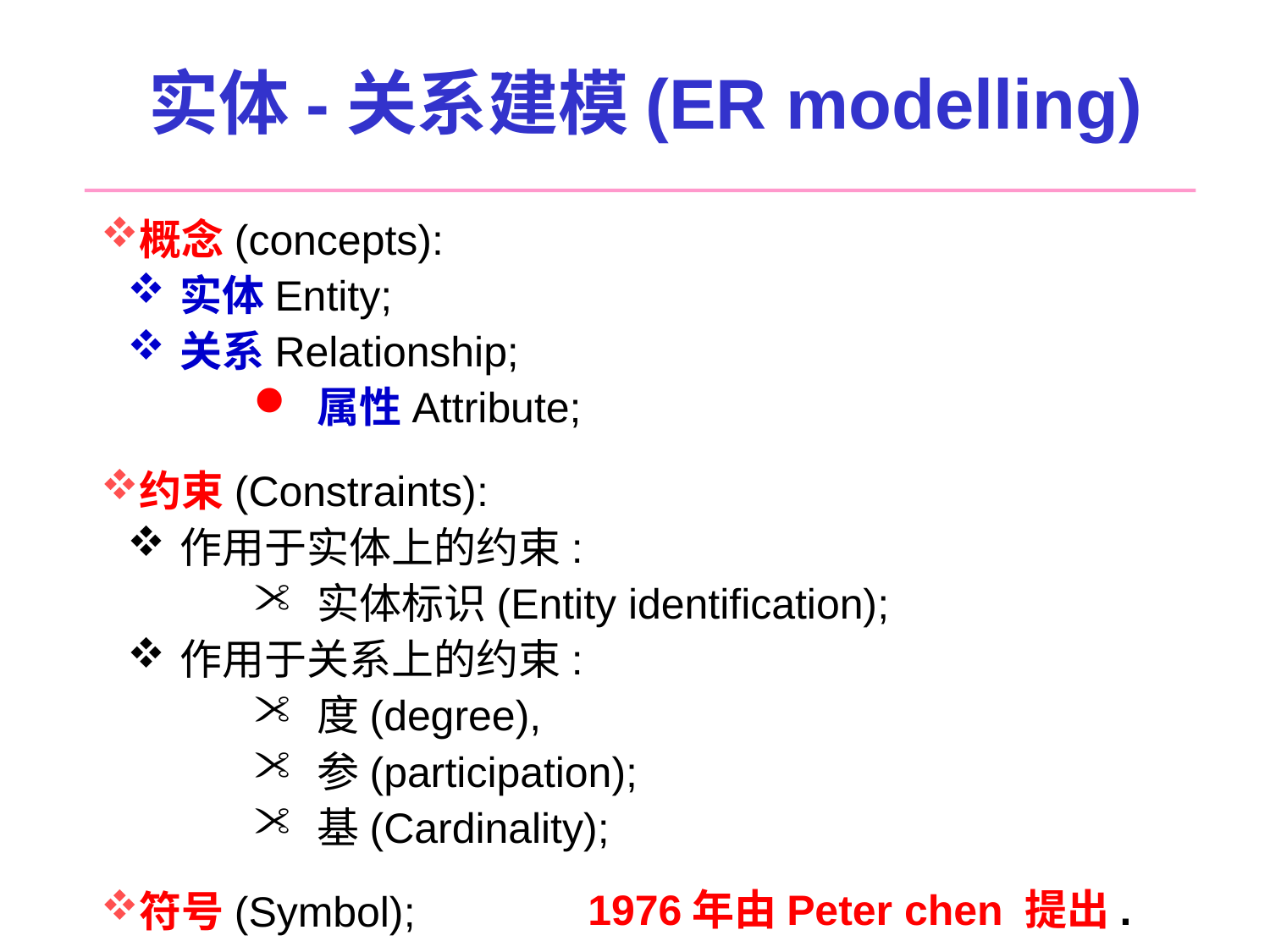

# 实体-关系建模(ER modelling)
概念(concepts):
实体Entity;
关系Relationship;
属性Attribute;

约束(Constraints):
作用于实体上的约束:
实体标识(Entity identification);
作用于关系上的约束:
度(degree),
参(participation);
基(Cardinality);

符号(Symbol);
1976年由Peter chen 提出.